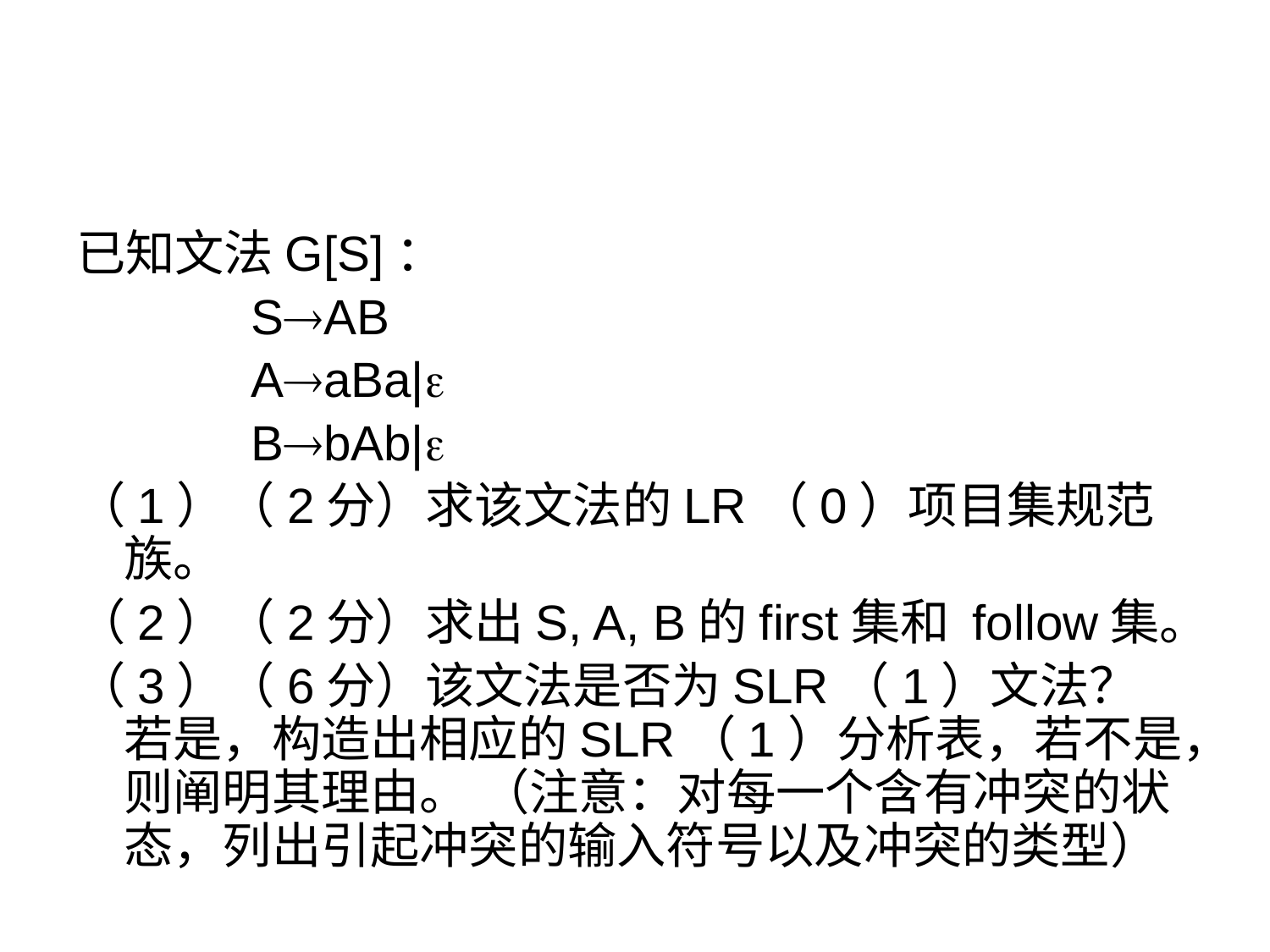

#
已知文法G[S]：
		S→AB
		A→aBa|ε
		B→bAb|ε
（1）（2分）求该文法的LR（0）项目集规范族。
（2）（2分）求出S, A, B的first集和 follow集。
（3）（6分）该文法是否为SLR（1）文法？ 若是，构造出相应的SLR（1）分析表，若不是，则阐明其理由。 （注意：对每一个含有冲突的状态，列出引起冲突的输入符号以及冲突的类型）